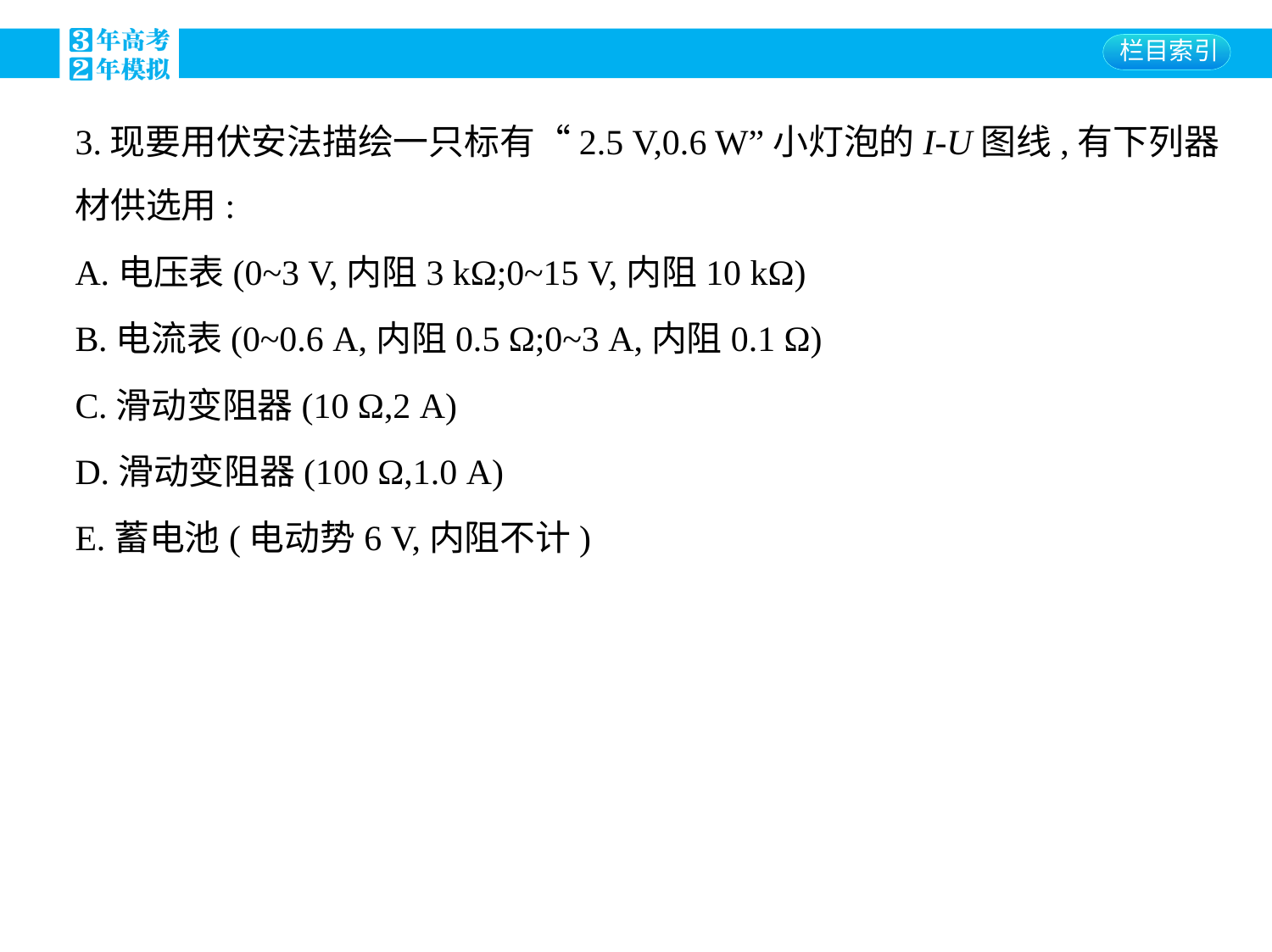

3.现要用伏安法描绘一只标有“2.5 V,0.6 W”小灯泡的I-U图线,有下列器
材供选用:
A.电压表(0~3 V,内阻3 kΩ;0~15 V,内阻10 kΩ)
B.电流表(0~0.6 A,内阻0.5 Ω;0~3 A,内阻0.1 Ω)
C.滑动变阻器(10 Ω,2 A)
D.滑动变阻器(100 Ω,1.0 A)
E.蓄电池(电动势6 V,内阻不计)